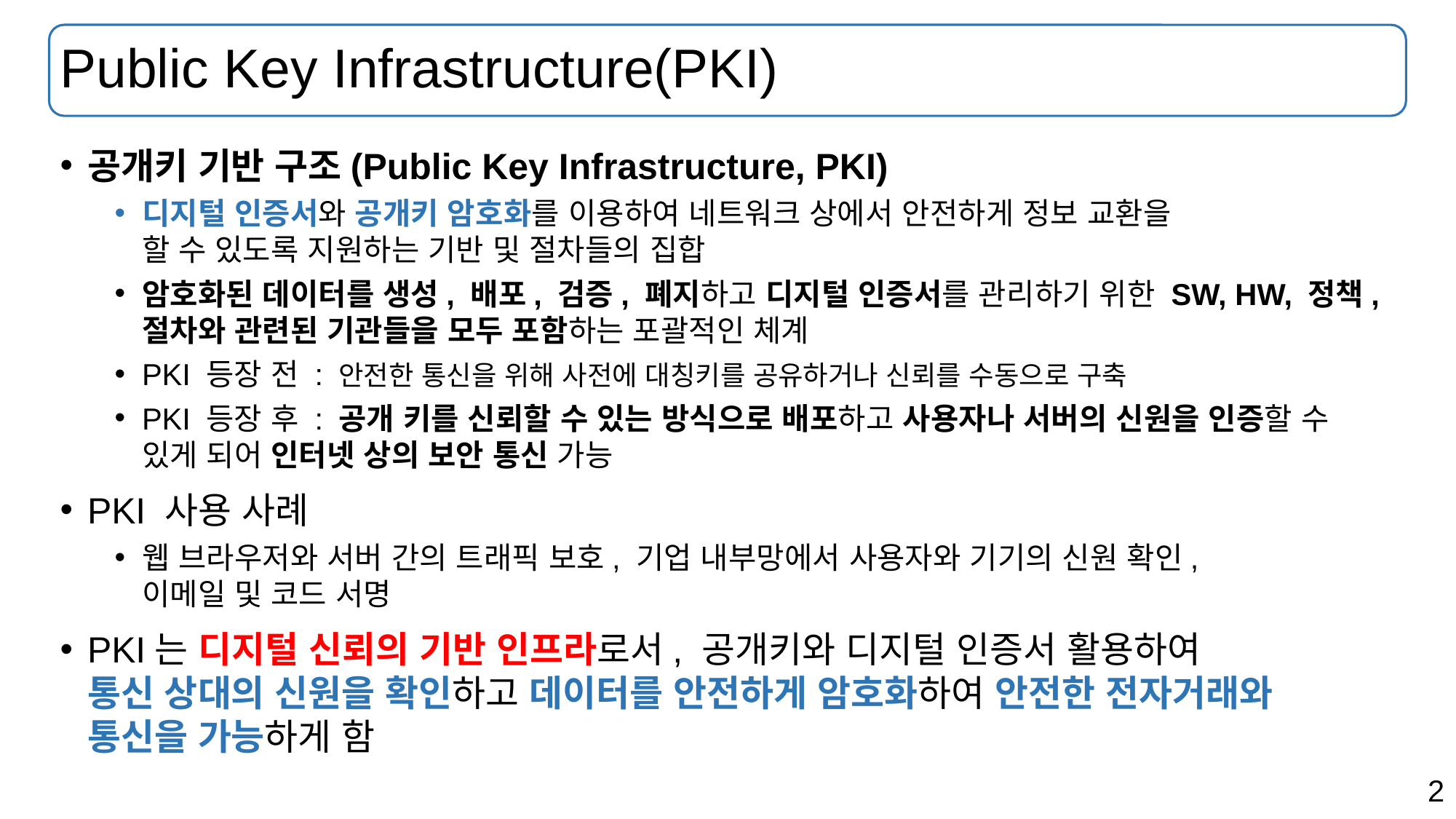

# Public Key Infrastructure(PKI)
공개키 기반 구조(Public Key Infrastructure, PKI)
디지털 인증서와 공개키 암호화를 이용하여 네트워크 상에서 안전하게 정보 교환을
할 수 있도록 지원하는 기반 및 절차들의 집합
암호화된 데이터를 생성, 배포, 검증, 폐지하고 디지털 인증서를 관리하기 위한 SW, HW, 정책,
절차와 관련된 기관들을 모두 포함하는 포괄적인 체계
PKI 등장 전 : 안전한 통신을 위해 사전에 대칭키를 공유하거나 신뢰를 수동으로 구축
PKI 등장 후 : 공개 키를 신뢰할 수 있는 방식으로 배포하고 사용자나 서버의 신원을 인증할 수
있게 되어 인터넷 상의 보안 통신 가능
PKI 사용 사례
웹 브라우저와 서버 간의 트래픽 보호, 기업 내부망에서 사용자와 기기의 신원 확인,
이메일 및 코드 서명
PKI는 디지털 신뢰의 기반 인프라로서, 공개키와 디지털 인증서 활용하여
통신 상대의 신원을 확인하고 데이터를 안전하게 암호화하여 안전한 전자거래와
통신을 가능하게 함